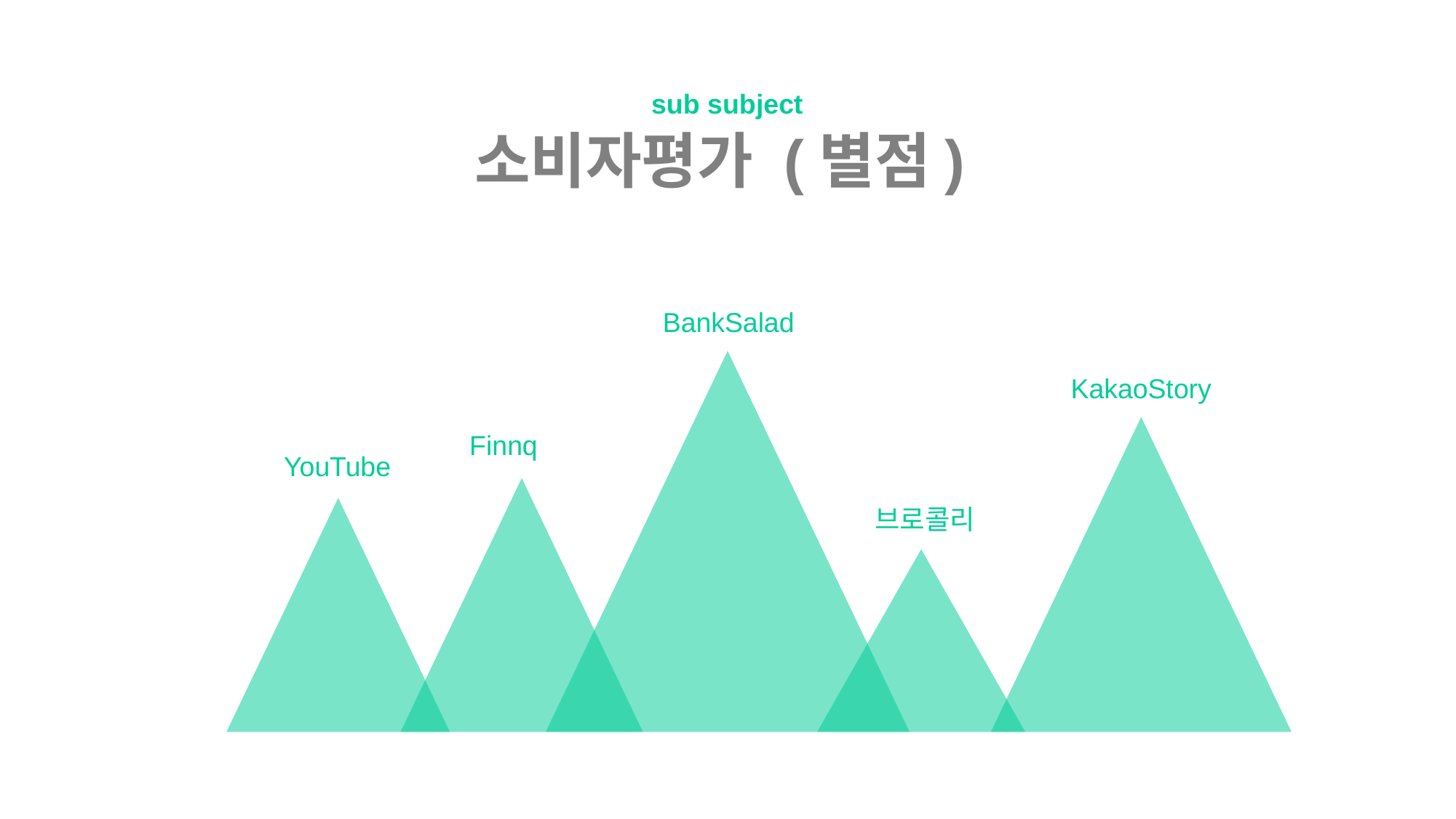

sub subject
소비자평가 (별점)
BankSalad

KakaoStory

Finnq
YouTube

브로콜리